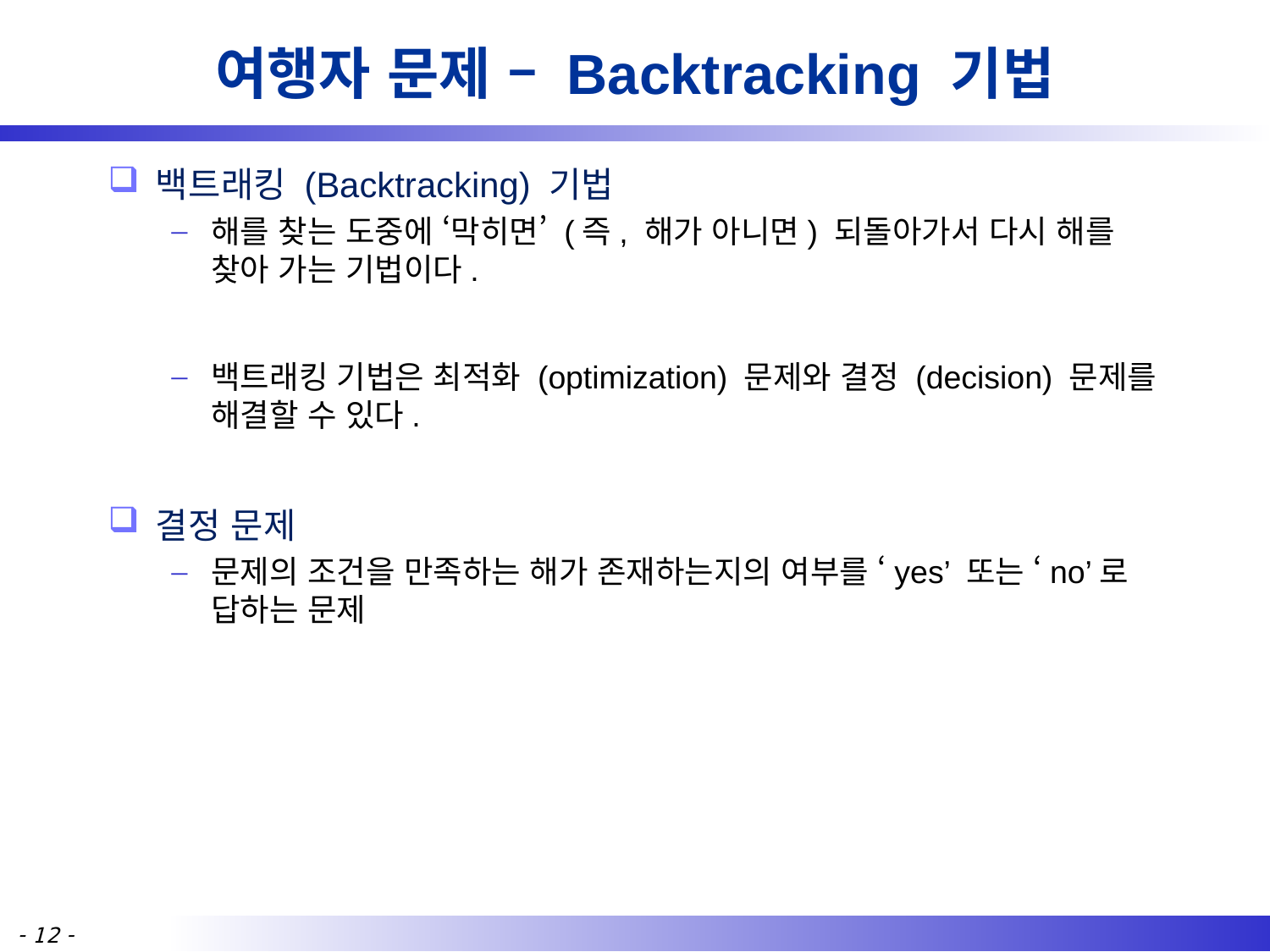

# 여행자 문제 – Backtracking 기법
백트래킹 (Backtracking) 기법
해를 찾는 도중에 ‘막히면’ (즉, 해가 아니면) 되돌아가서 다시 해를 찾아 가는 기법이다.

백트래킹 기법은 최적화 (optimization) 문제와 결정 (decision) 문제를 해결할 수 있다.

결정 문제
문제의 조건을 만족하는 해가 존재하는지의 여부를 ‘yes’ 또는 ‘no’로 답하는 문제
- 12 -